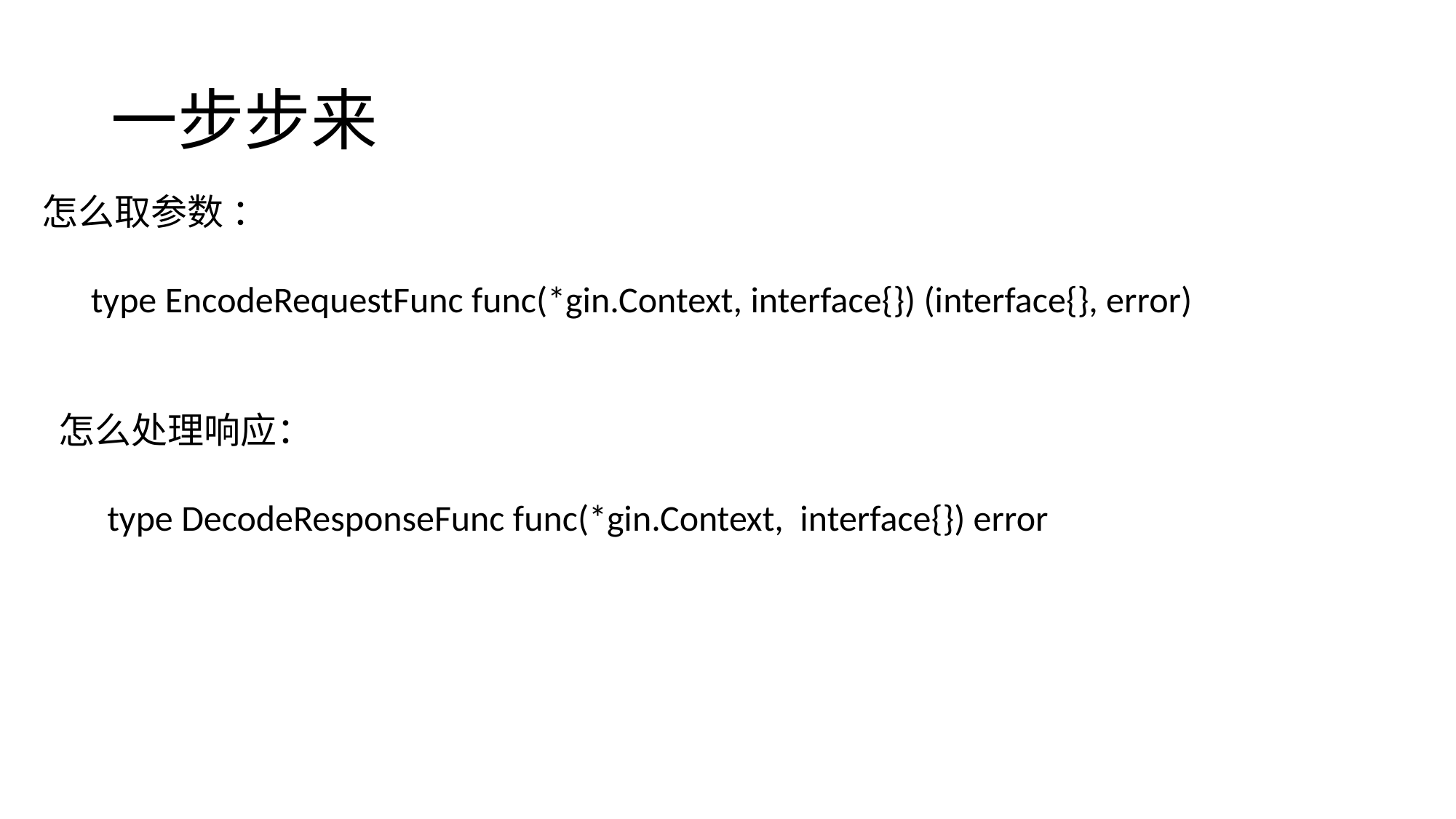

# 一步步来
怎么取参数 ：

      type EncodeRequestFunc func(*gin.Context, interface{}) (interface{}, error)

 怎么处理响应：

        type DecodeResponseFunc func(*gin.Context,  interface{}) error